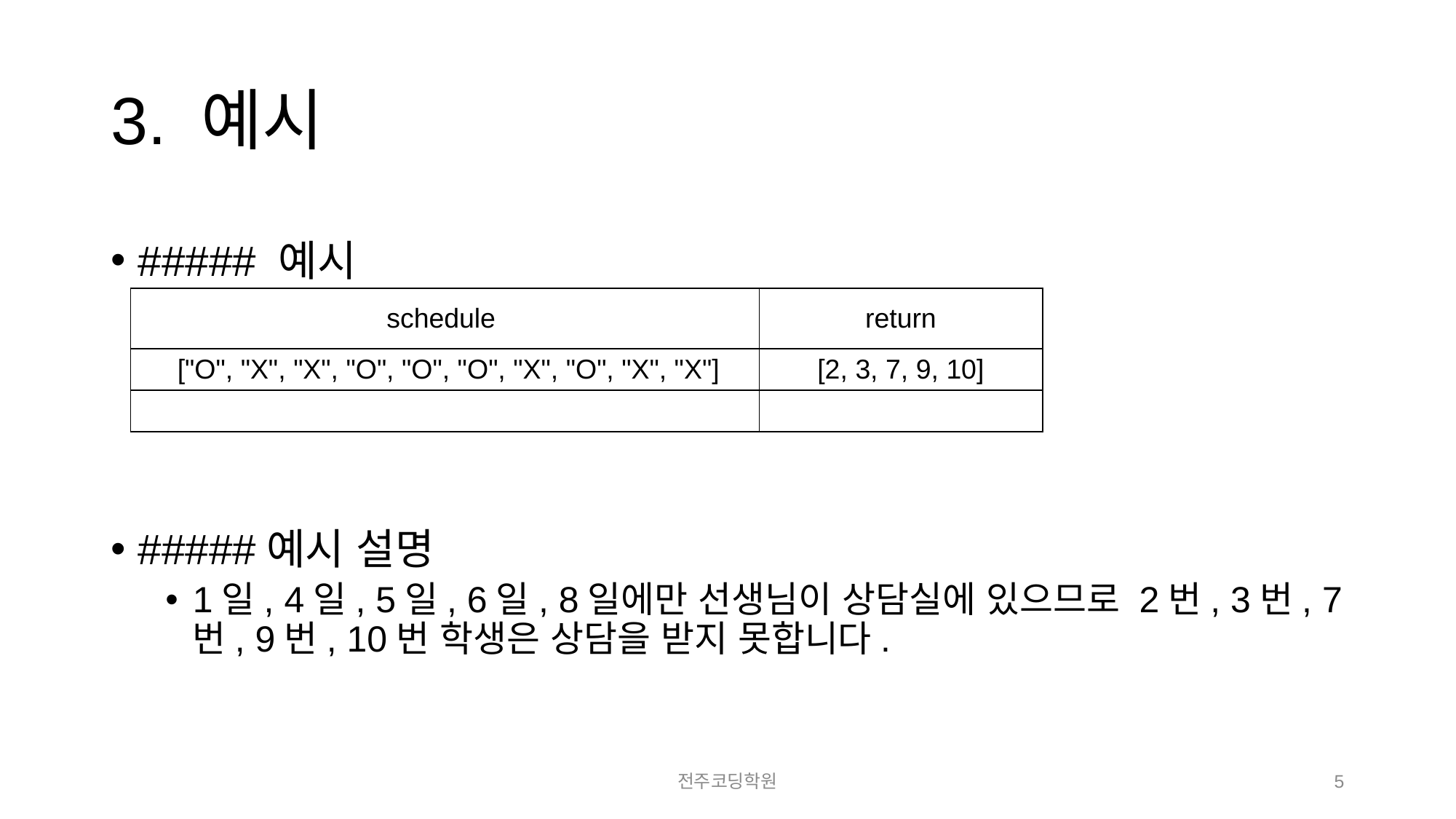

# 3. 예시
##### 예시

#####예시 설명
1일, 4일, 5일, 6일, 8일에만 선생님이 상담실에 있으므로 2번, 3번, 7번, 9번, 10번 학생은 상담을 받지 못합니다.

| schedule | return |
| --- | --- |
| ["O", "X", "X", "O", "O", "O", "X", "O", "X", "X"] | [2, 3, 7, 9, 10] |
|  |  |
전주코딩학원
5